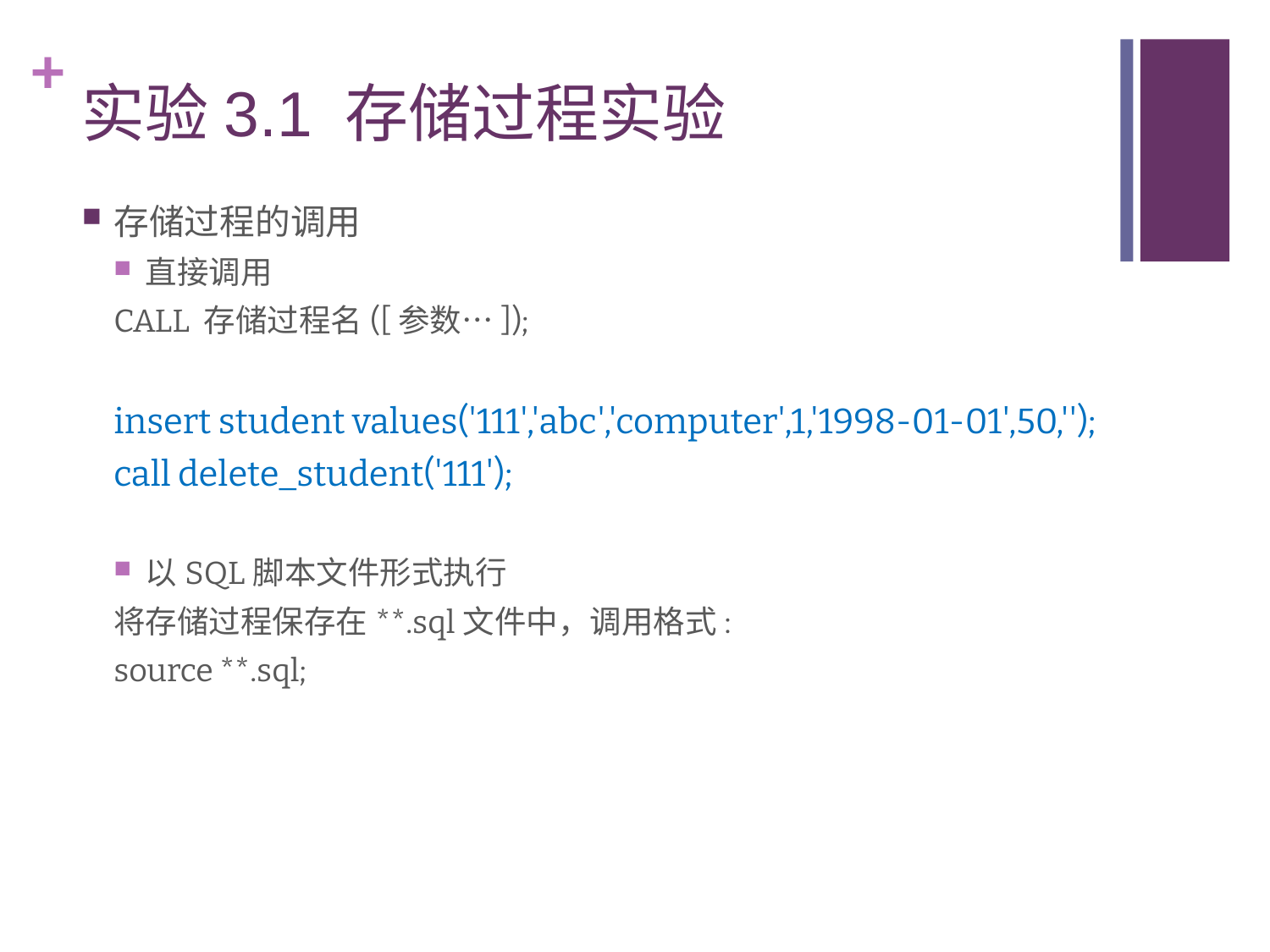

# 实验3.1 存储过程实验
存储过程的调用
直接调用
CALL 存储过程名([参数…]);

insert student values('111','abc','computer',1,'1998-01-01',50,'');
call delete_student('111');

以SQL脚本文件形式执行
将存储过程保存在**.sql文件中，调用格式:
source **.sql;